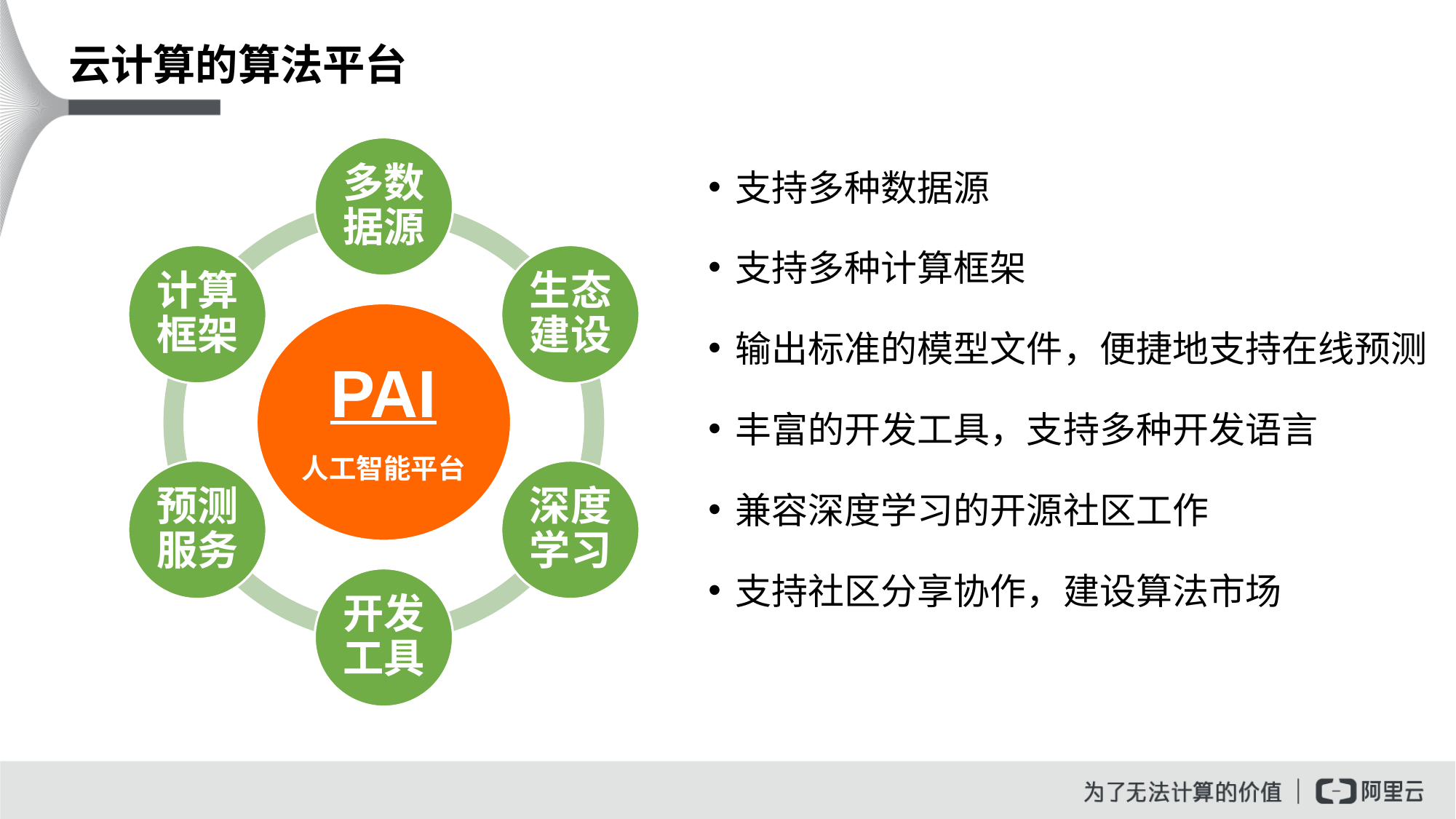

云计算的算法平台
PAI
人工智能平台
多数据源
生态建设
深度学习
开发工具
预测服务
计算 框架
支持多种数据源
支持多种计算框架
输出标准的模型文件，便捷地支持在线预测
丰富的开发工具，支持多种开发语言
兼容深度学习的开源社区工作
支持社区分享协作，建设算法市场